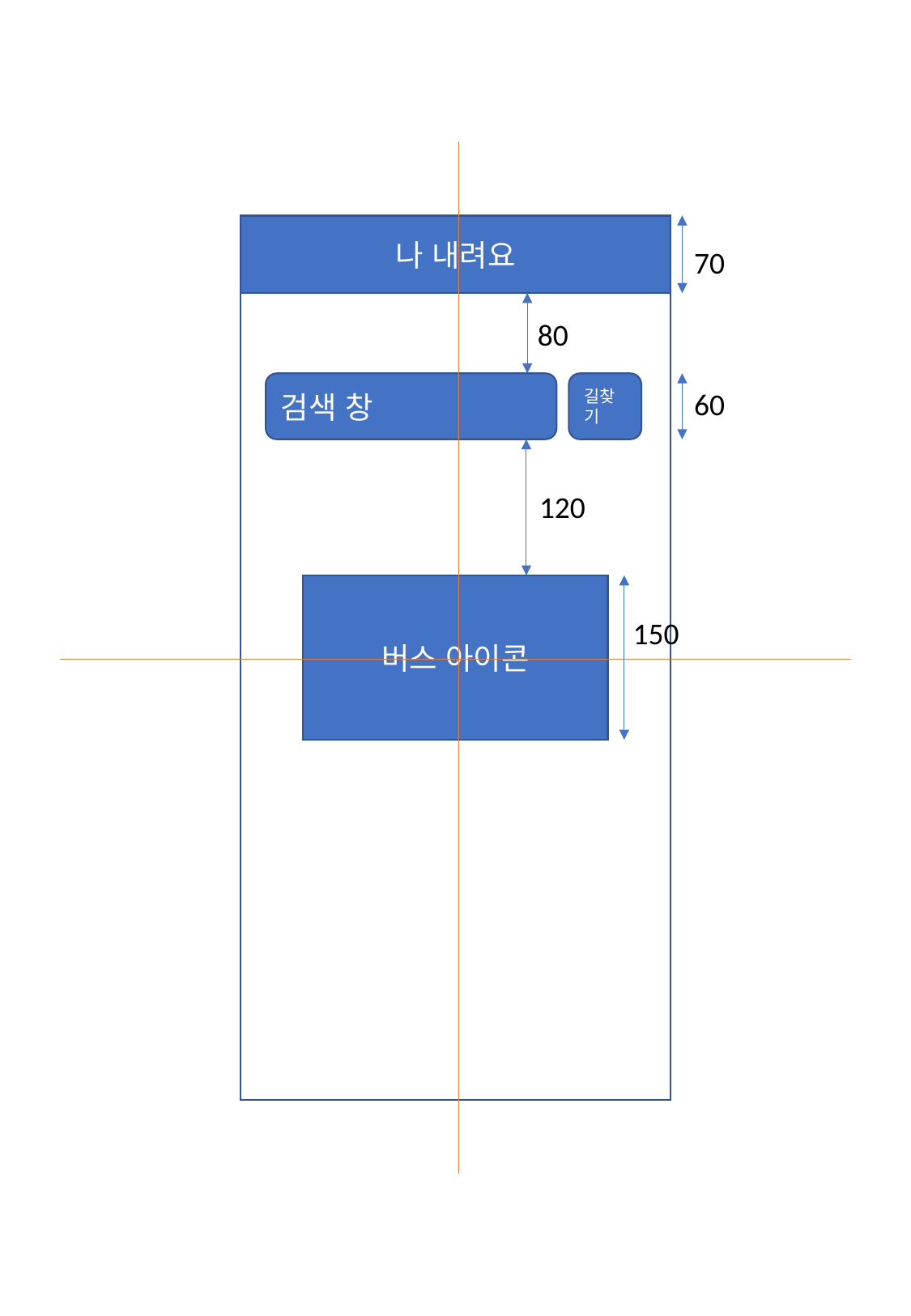

나 내려요
70
80
검색 창
길찾기
60
120
버스 아이콘
150